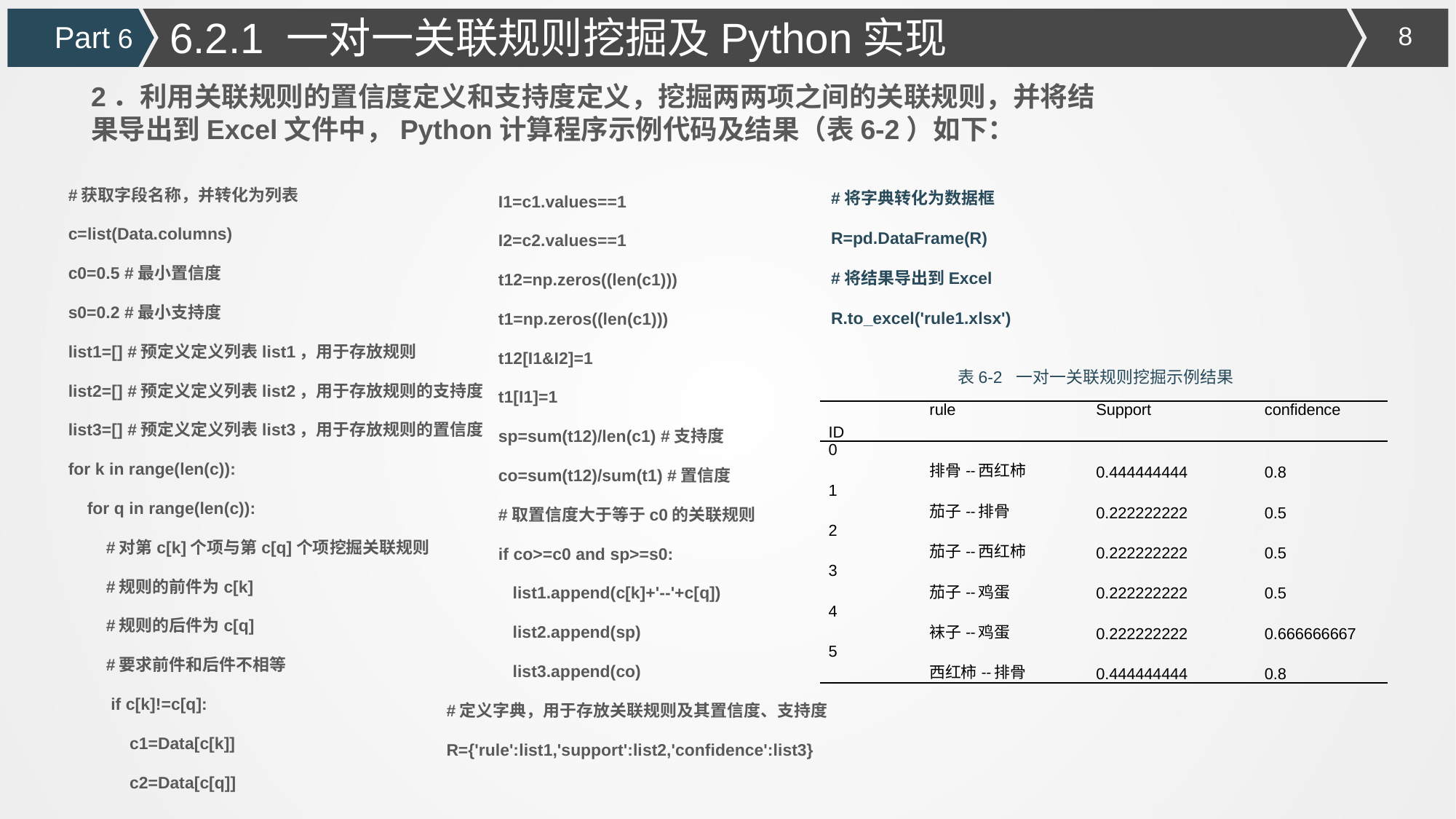

6.2.1 一对一关联规则挖掘及Python实现
Part 6
2．利用关联规则的置信度定义和支持度定义，挖掘两两项之间的关联规则，并将结果导出到Excel文件中，Python计算程序示例代码及结果（表6-2）如下：

#获取字段名称，并转化为列表
c=list(Data.columns)
c0=0.5 #最小置信度
s0=0.2 #最小支持度
list1=[] #预定义定义列表list1，用于存放规则
list2=[] #预定义定义列表list2，用于存放规则的支持度
list3=[] #预定义定义列表list3，用于存放规则的置信度
for k in range(len(c)):
    for q in range(len(c)):
        #对第c[k]个项与第c[q]个项挖掘关联规则
        #规则的前件为c[k]
        #规则的后件为c[q]
        #要求前件和后件不相等
         if c[k]!=c[q]:
             c1=Data[c[k]]
             c2=Data[c[q]]

           I1=c1.values==1
           I2=c2.values==1
           t12=np.zeros((len(c1)))
           t1=np.zeros((len(c1)))
           t12[I1&I2]=1
           t1[I1]=1
           sp=sum(t12)/len(c1) #支持度
           co=sum(t12)/sum(t1) #置信度
           #取置信度大于等于c0的关联规则
           if co>=c0 and sp>=s0:
              list1.append(c[k]+'--'+c[q])
              list2.append(sp)
              list3.append(co)
#定义字典，用于存放关联规则及其置信度、支持度
R={'rule':list1,'support':list2,'confidence':list3}

#将字典转化为数据框

R=pd.DataFrame(R)

#将结果导出到Excel

R.to_excel('rule1.xlsx')
表6-2  一对一关联规则挖掘示例结果
| ID | rule | Support | confidence |
| --- | --- | --- | --- |
| 0 | 排骨--西红柿 | 0.444444444 | 0.8 |
| 1 | 茄子--排骨 | 0.222222222 | 0.5 |
| 2 | 茄子--西红柿 | 0.222222222 | 0.5 |
| 3 | 茄子--鸡蛋 | 0.222222222 | 0.5 |
| 4 | 袜子--鸡蛋 | 0.222222222 | 0.666666667 |
| 5 | 西红柿--排骨 | 0.444444444 | 0.8 |